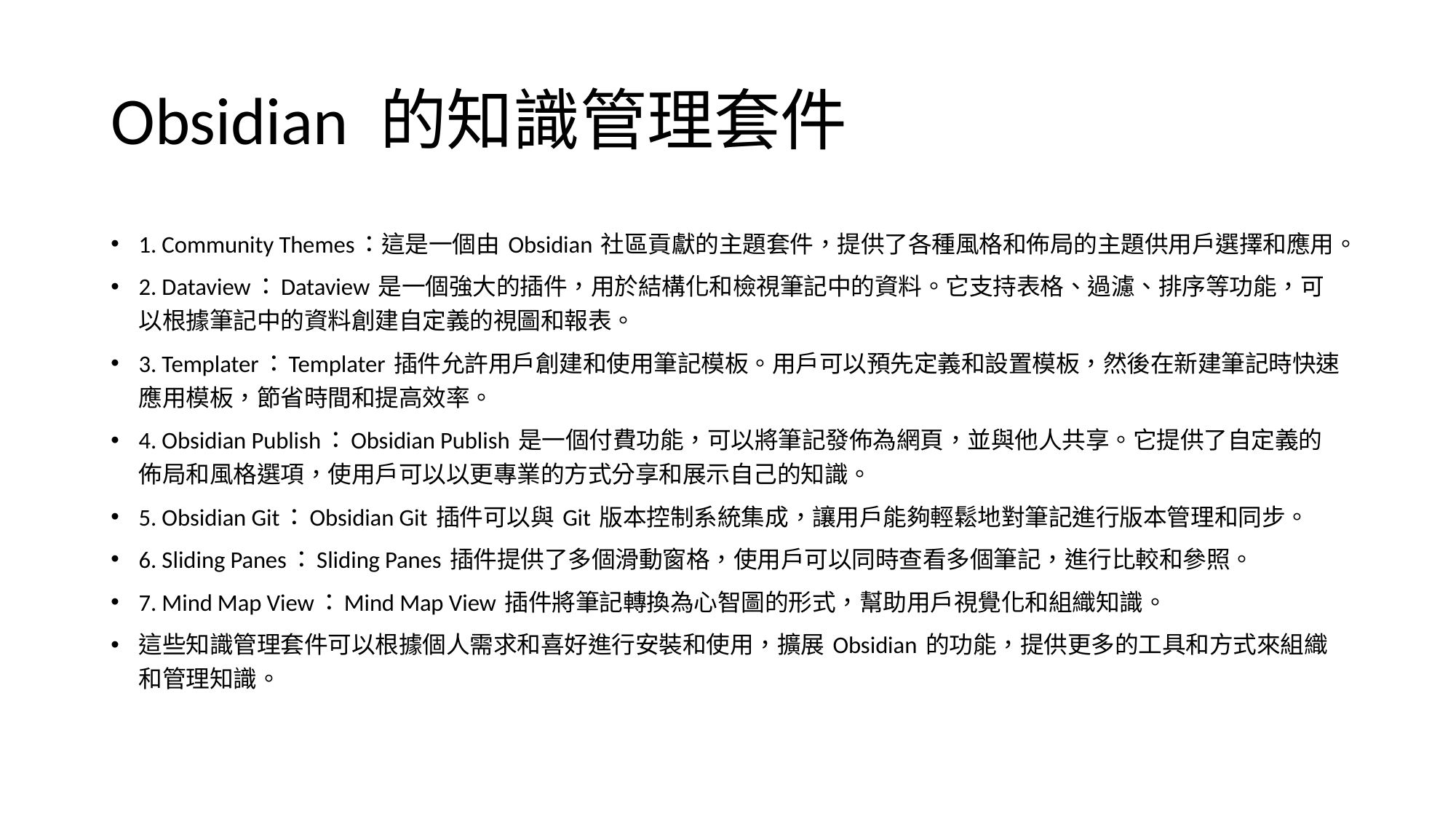

# Obsidian 的知識管理套件
1. Community Themes：這是一個由 Obsidian 社區貢獻的主題套件，提供了各種風格和佈局的主題供用戶選擇和應用。
2. Dataview：Dataview 是一個強大的插件，用於結構化和檢視筆記中的資料。它支持表格、過濾、排序等功能，可以根據筆記中的資料創建自定義的視圖和報表。
3. Templater：Templater 插件允許用戶創建和使用筆記模板。用戶可以預先定義和設置模板，然後在新建筆記時快速應用模板，節省時間和提高效率。
4. Obsidian Publish：Obsidian Publish 是一個付費功能，可以將筆記發佈為網頁，並與他人共享。它提供了自定義的佈局和風格選項，使用戶可以以更專業的方式分享和展示自己的知識。
5. Obsidian Git：Obsidian Git 插件可以與 Git 版本控制系統集成，讓用戶能夠輕鬆地對筆記進行版本管理和同步。
6. Sliding Panes：Sliding Panes 插件提供了多個滑動窗格，使用戶可以同時查看多個筆記，進行比較和參照。
7. Mind Map View：Mind Map View 插件將筆記轉換為心智圖的形式，幫助用戶視覺化和組織知識。
這些知識管理套件可以根據個人需求和喜好進行安裝和使用，擴展 Obsidian 的功能，提供更多的工具和方式來組織和管理知識。